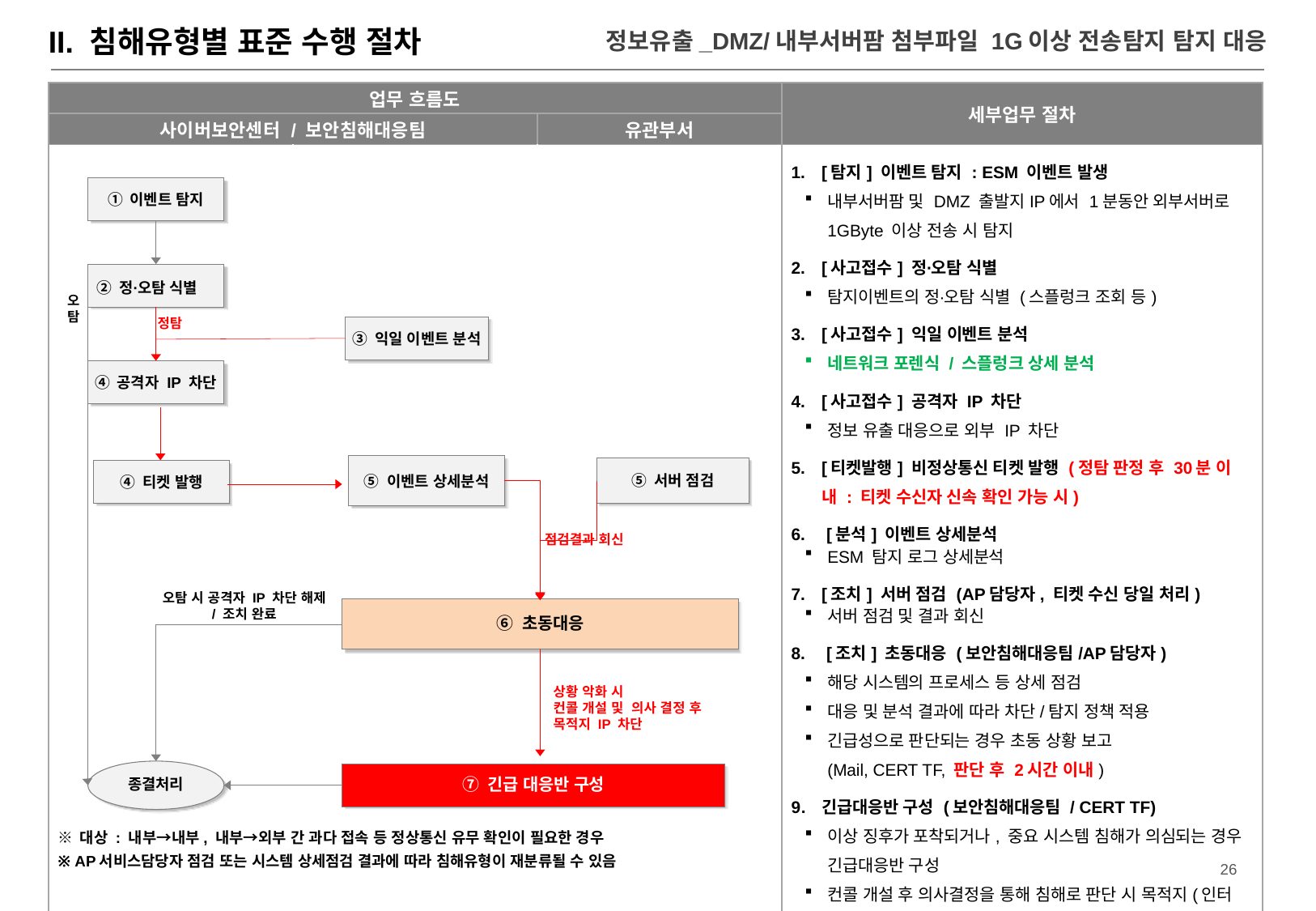

II. 침해유형별 표준 수행 절차
정보유출_DMZ/내부서버팜 첨부파일 1G이상 전송탐지 탐지 대응
| 업무 흐름도 |  |  | 세부업무 절차 |
| --- | --- | --- | --- |
| 사이버보안센터 / 보안침해대응팀 |  | 유관부서 |  |
|  |  |  | [탐지] 이벤트 탐지 : ESM 이벤트 발생 내부서버팜 및 DMZ 출발지IP에서 1분동안 외부서버로 1GByte 이상 전송 시 탐지 [사고접수] 정∙오탐 식별 탐지이벤트의 정∙오탐 식별 (스플렁크 조회 등) [사고접수] 익일 이벤트 분석 네트워크 포렌식 / 스플렁크 상세 분석 [사고접수] 공격자 IP 차단 정보 유출 대응으로 외부 IP 차단 [티켓발행] 비정상통신 티켓 발행 (정탐 판정 후 30분 이내 : 티켓 수신자 신속 확인 가능 시) [분석] 이벤트 상세분석 ESM 탐지 로그 상세분석 [조치] 서버 점검 (AP담당자, 티켓 수신 당일 처리) 서버 점검 및 결과 회신 [조치] 초동대응 (보안침해대응팀/AP담당자) 해당 시스템의 프로세스 등 상세 점검 대응 및 분석 결과에 따라 차단/탐지 정책 적용 긴급성으로 판단되는 경우 초동 상황 보고 (Mail, CERT TF, 판단 후 2시간 이내) 긴급대응반 구성 (보안침해대응팀 / CERT TF) 이상 징후가 포착되거나, 중요 시스템 침해가 의심되는 경우 긴급대응반 구성 컨콜 개설 후 의사결정을 통해 침해로 판단 시 목적지(인터넷) 차단 상황보고서 : 긴급대응반 구성 후 24시간 이내 종료보고서 : 종결처리 후 24시간 이내(개선사항 포함) |
① 이벤트 탐지
  ② 정∙오탐 식별
오탐
정탐
③ 익일 이벤트 분석
④ 공격자 IP 차단
⑤ 이벤트 상세분석
⑤ 서버 점검
④ 티켓 발행
점검결과 회신
오탐 시 공격자 IP 차단 해제 / 조치 완료
⑥ 초동대응
상황 악화 시
컨콜 개설 및  의사 결정 후 목적지 IP 차단
종결처리
⑦ 긴급 대응반 구성
※ 대상 : 내부→내부, 내부→외부 간 과다 접속 등 정상통신 유무 확인이 필요한 경우
※ AP서비스담당자 점검 또는 시스템 상세점검 결과에 따라 침해유형이 재분류될 수 있음
26